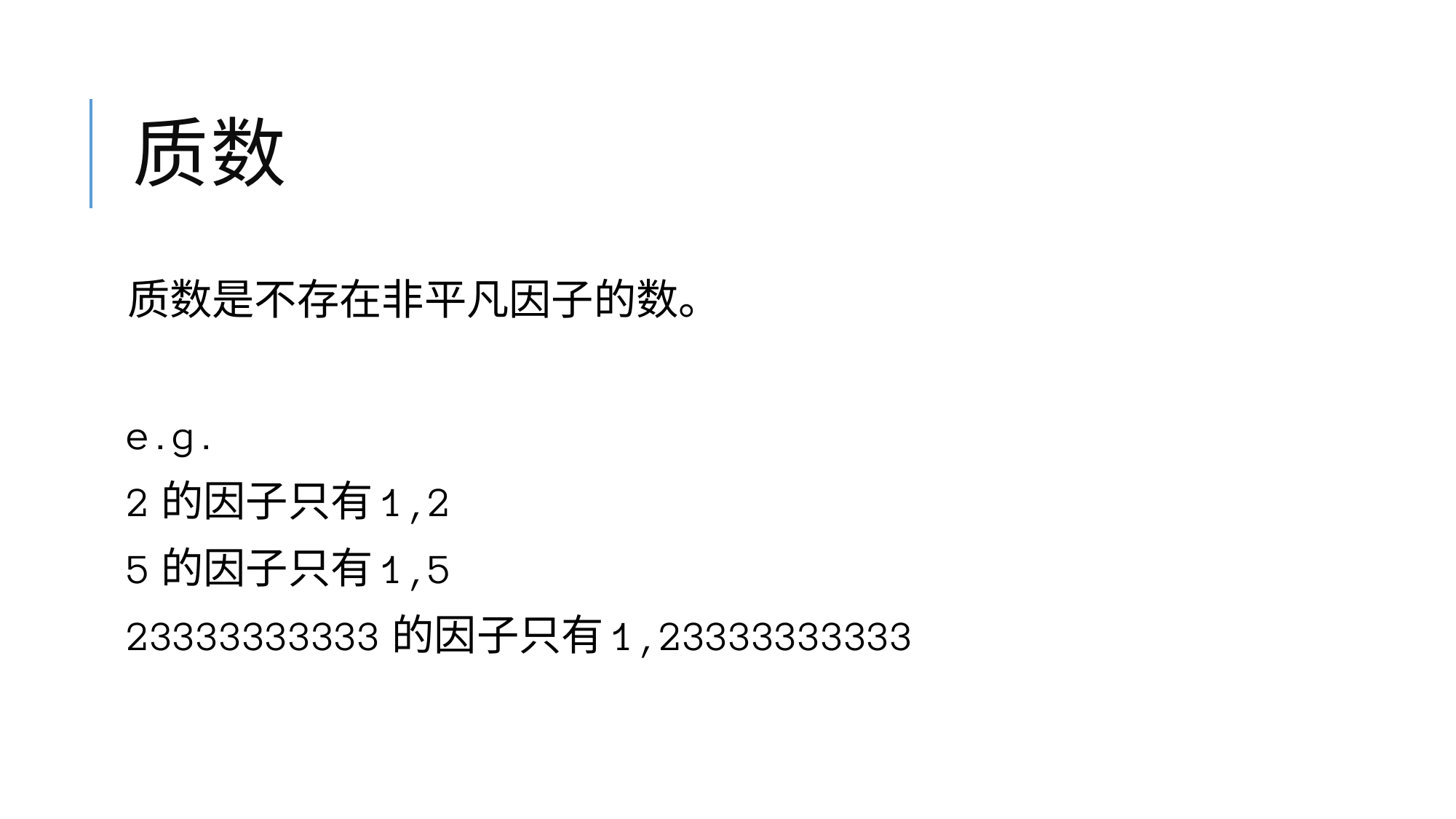

# 质数
质数是不存在非平凡因子的数。

e.g.
2的因子只有1,2
5的因子只有1,5
23333333333的因子只有1,23333333333